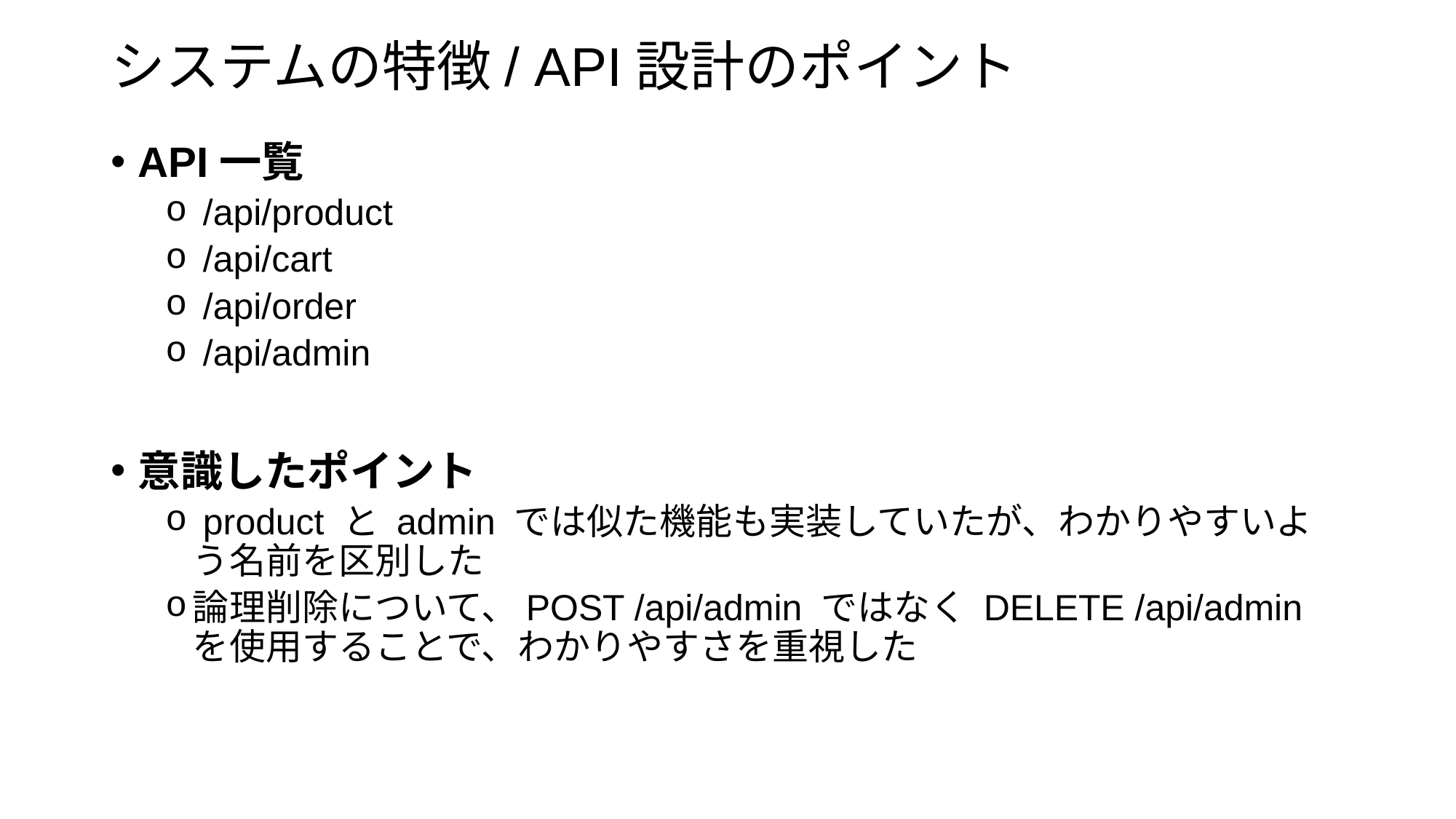

# システムの特徴/ API設計のポイント
API一覧
 /api/product
 /api/cart
 /api/order
 /api/admin

意識したポイント
 product と admin では似た機能も実装していたが、わかりやすいよう名前を区別した
論理削除について、POST /api/admin ではなく DELETE /api/admin を使用することで、わかりやすさを重視した